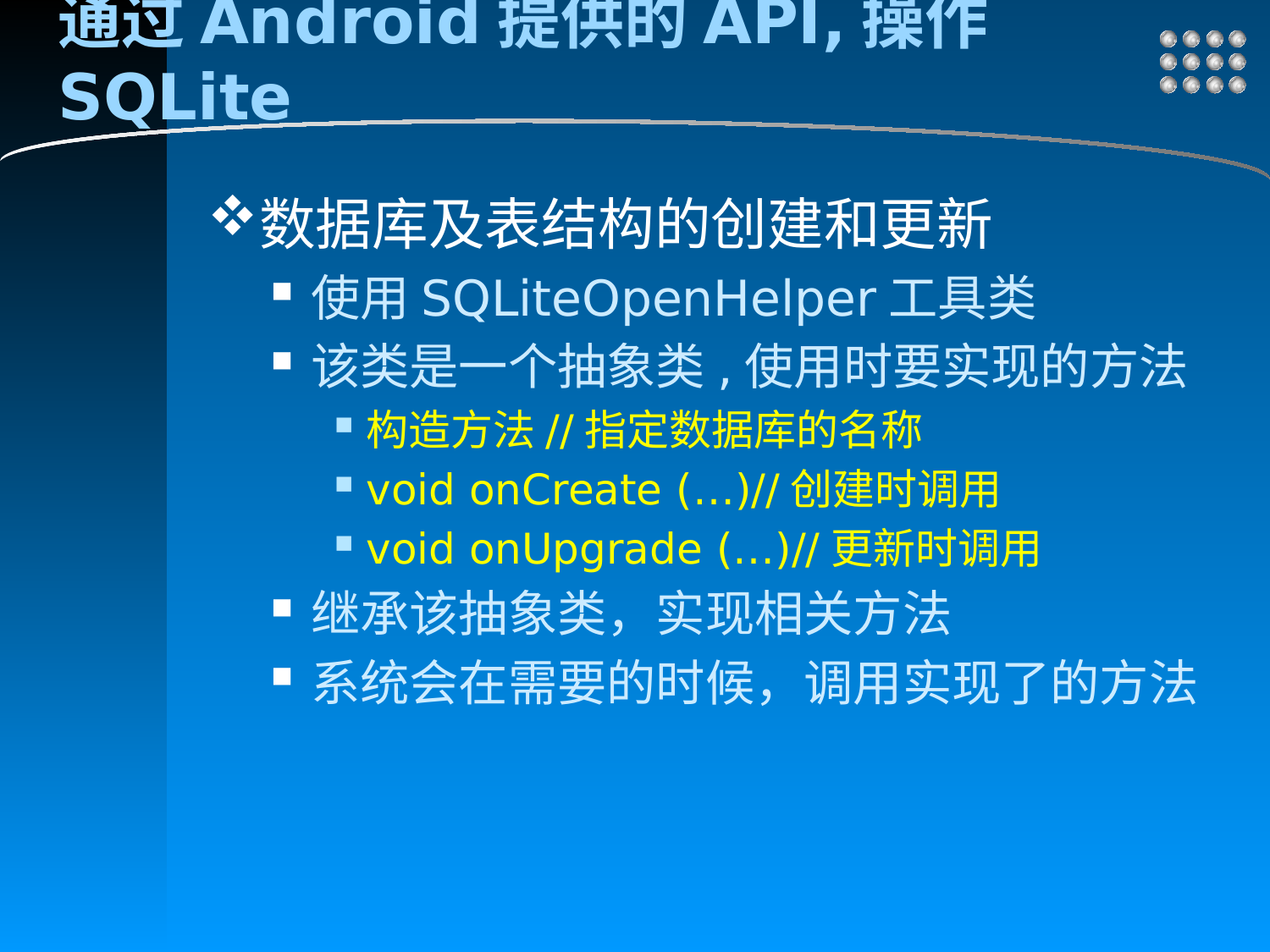

# 通过Android提供的API,操作SQLite
数据库及表结构的创建和更新
使用SQLiteOpenHelper工具类
该类是一个抽象类,使用时要实现的方法
构造方法//指定数据库的名称
void onCreate (…)//创建时调用
void onUpgrade (…)//更新时调用
继承该抽象类，实现相关方法
系统会在需要的时候，调用实现了的方法